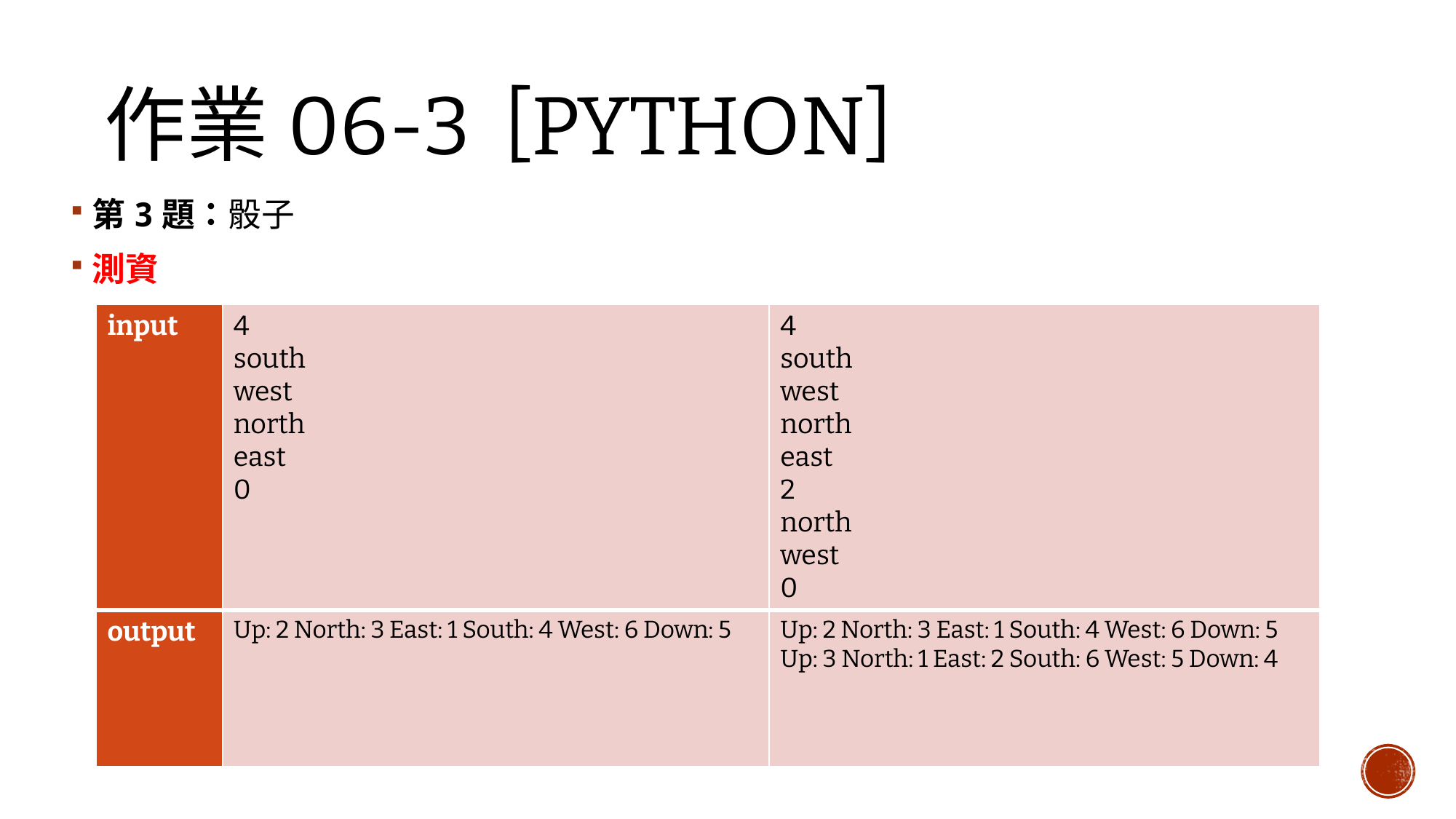

# 作業06-3  [Python]
第3題：骰子
測資
| input | 4 south west north east 0 | 4 south west north east 2 north west 0 |
| --- | --- | --- |
| output | Up: 2 North: 3 East: 1 South: 4 West: 6 Down: 5 | Up: 2 North: 3 East: 1 South: 4 West: 6 Down: 5 Up: 3 North: 1 East: 2 South: 6 West: 5 Down: 4 |